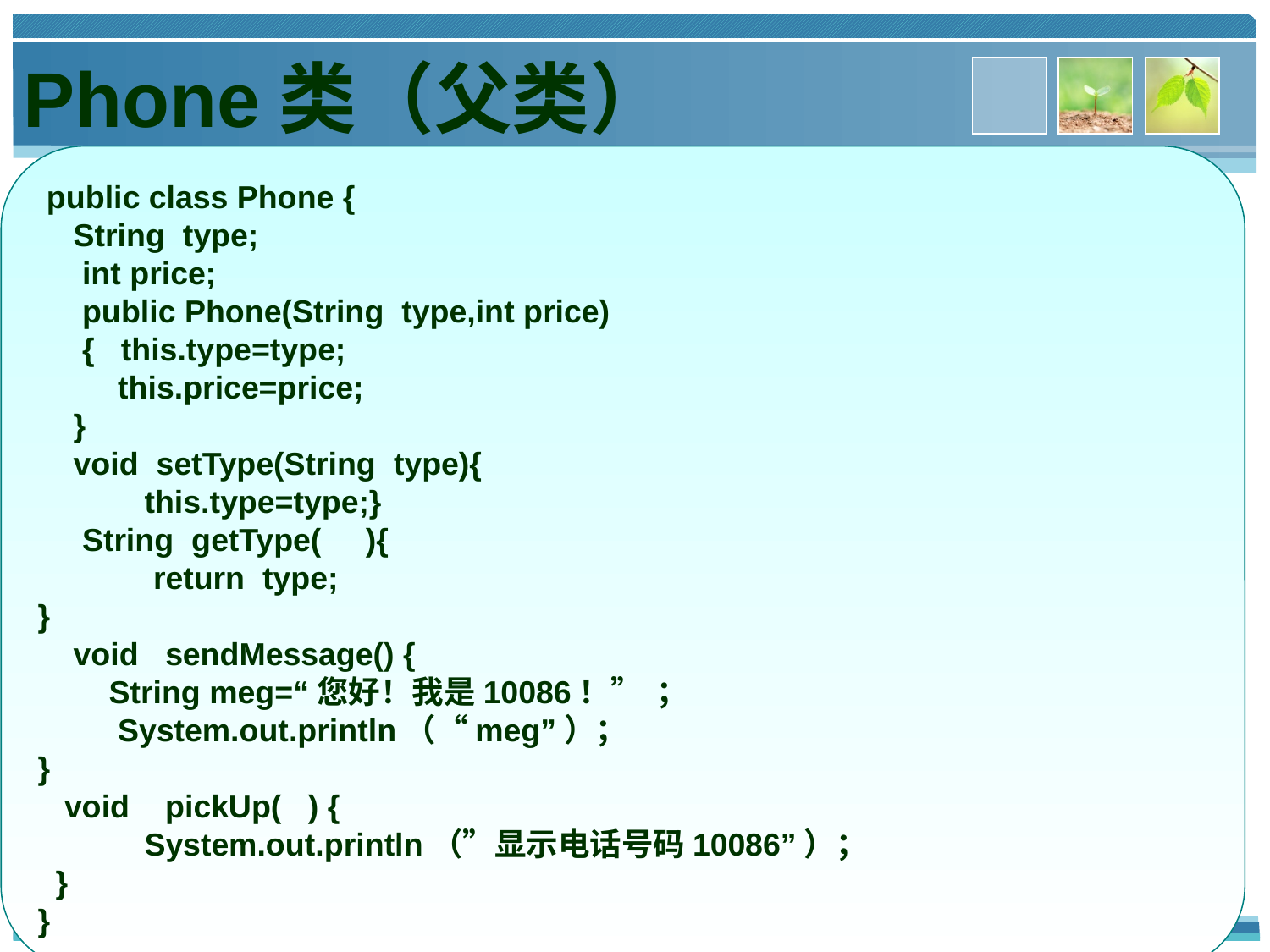

Phone类（父类）
 public class Phone {
    String  type;
     int price;
     public Phone(String  type,int price)
     {   this.type=type;
         this.price=price;
    }
    void  setType(String  type){
            this.type=type;}
     String  getType(     ){
             return  type;
}
    void   sendMessage() {
        String meg=“您好！我是10086！”  ；
         System.out.println（“meg”）；
}
   void    pickUp(   ) {
            System.out.println（”显示电话号码10086”）；
  }
}

17